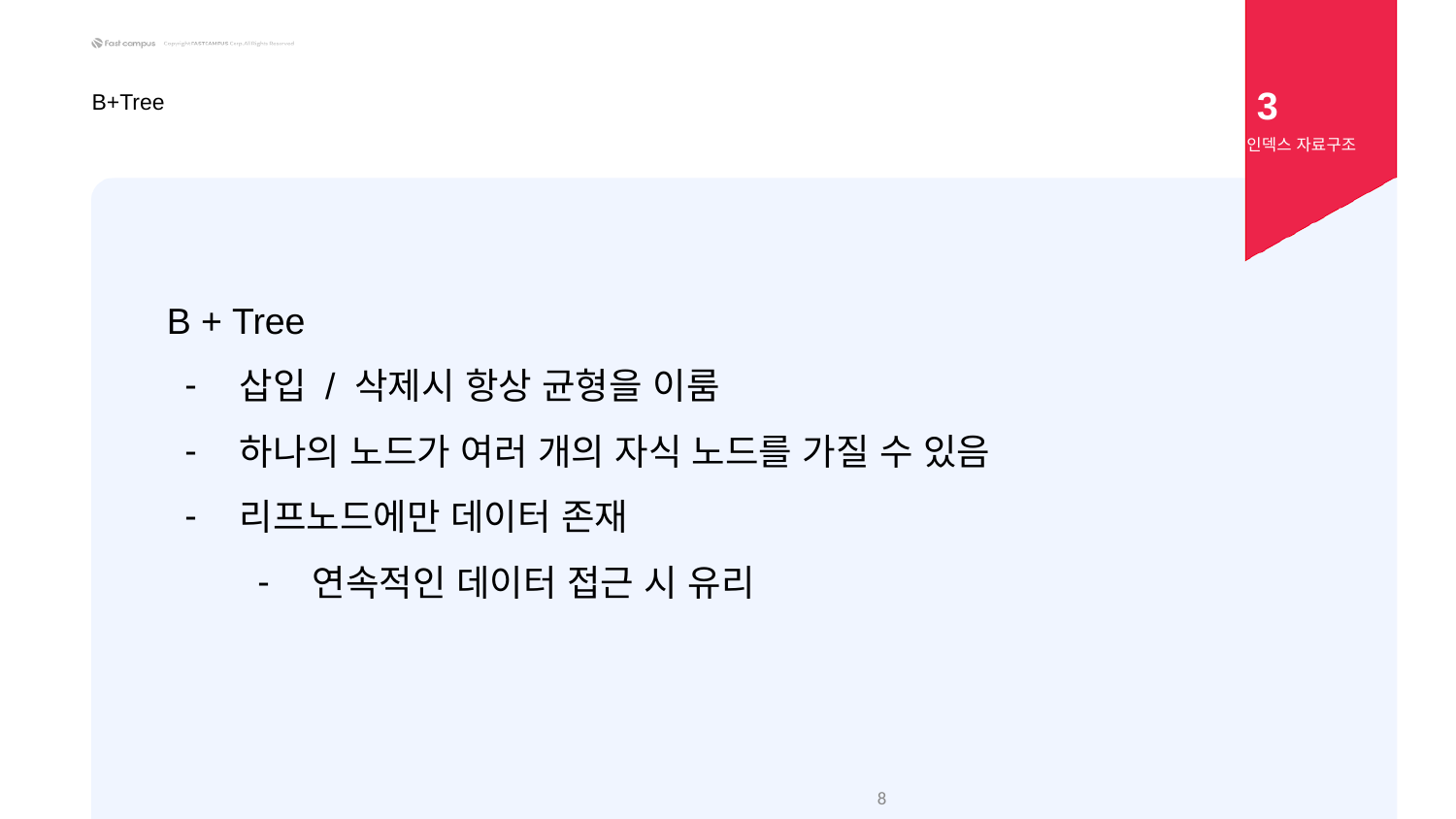

3
B+Tree
인덱스 자료구조
B + Tree
삽입 / 삭제시 항상 균형을 이룸
하나의 노드가 여러 개의 자식 노드를 가질 수 있음
리프노드에만 데이터 존재
연속적인 데이터 접근 시 유리
8